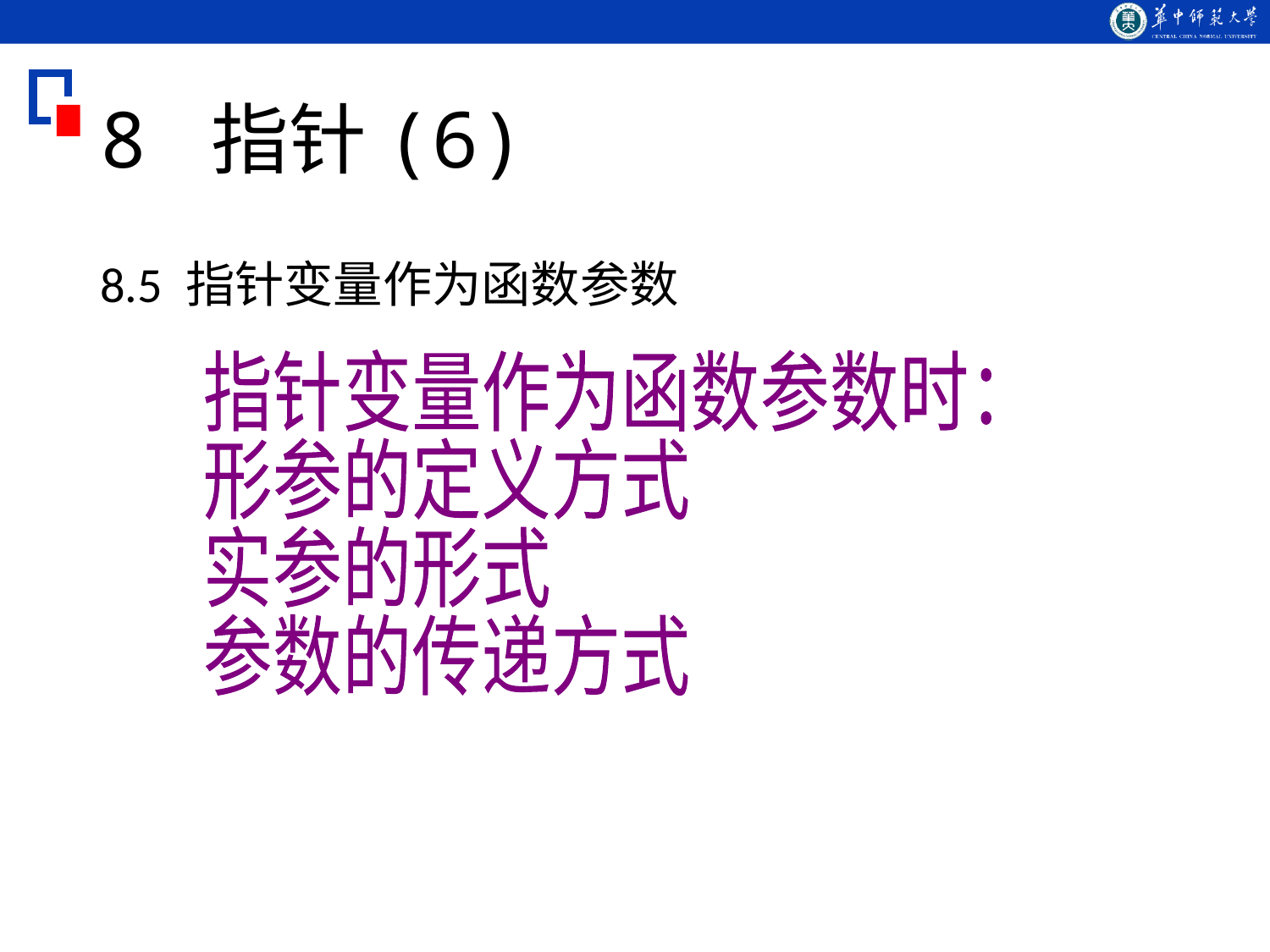

# 8 指针(6)
8.5 指针变量作为函数参数
指针变量作为函数参数时：
形参的定义方式
实参的形式
参数的传递方式